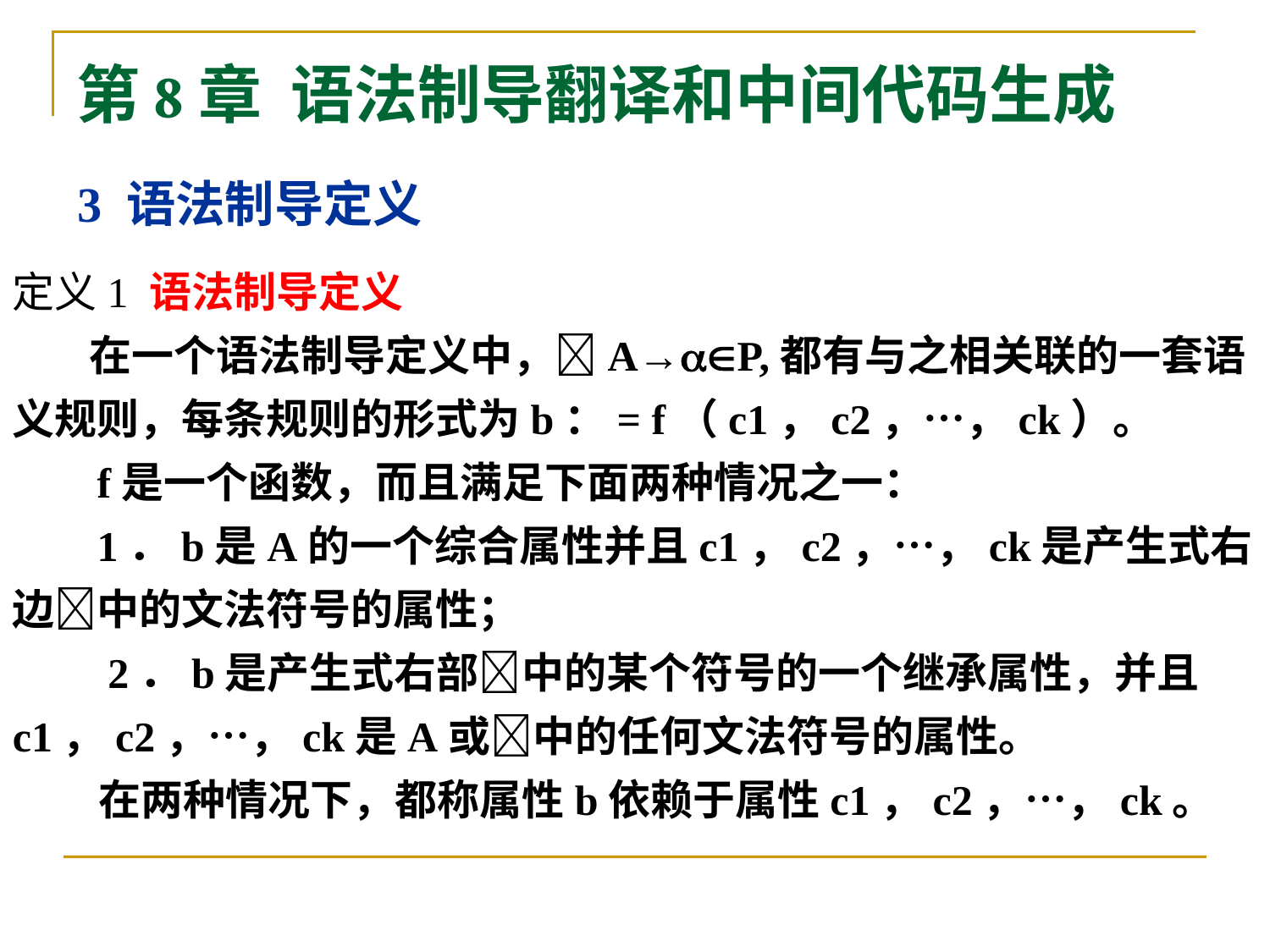

# 第8章  语法制导翻译和中间代码生成
3 语法制导定义
定义1 语法制导定义
       在一个语法制导定义中，∀A→α∈P,都有与之相关联的一套语义规则，每条规则的形式为b：= f（c1，c2，…，ck）。
        f是一个函数，而且满足下面两种情况之一：
        1．b是A的一个综合属性并且c1，c2，…，ck是产生式右边α中的文法符号的属性；
         2．b是产生式右部α中的某个符号的一个继承属性，并且c1，c2，…，ck是A或α中的任何文法符号的属性。
        在两种情况下，都称属性b依赖于属性c1，c2，…，ck。
11